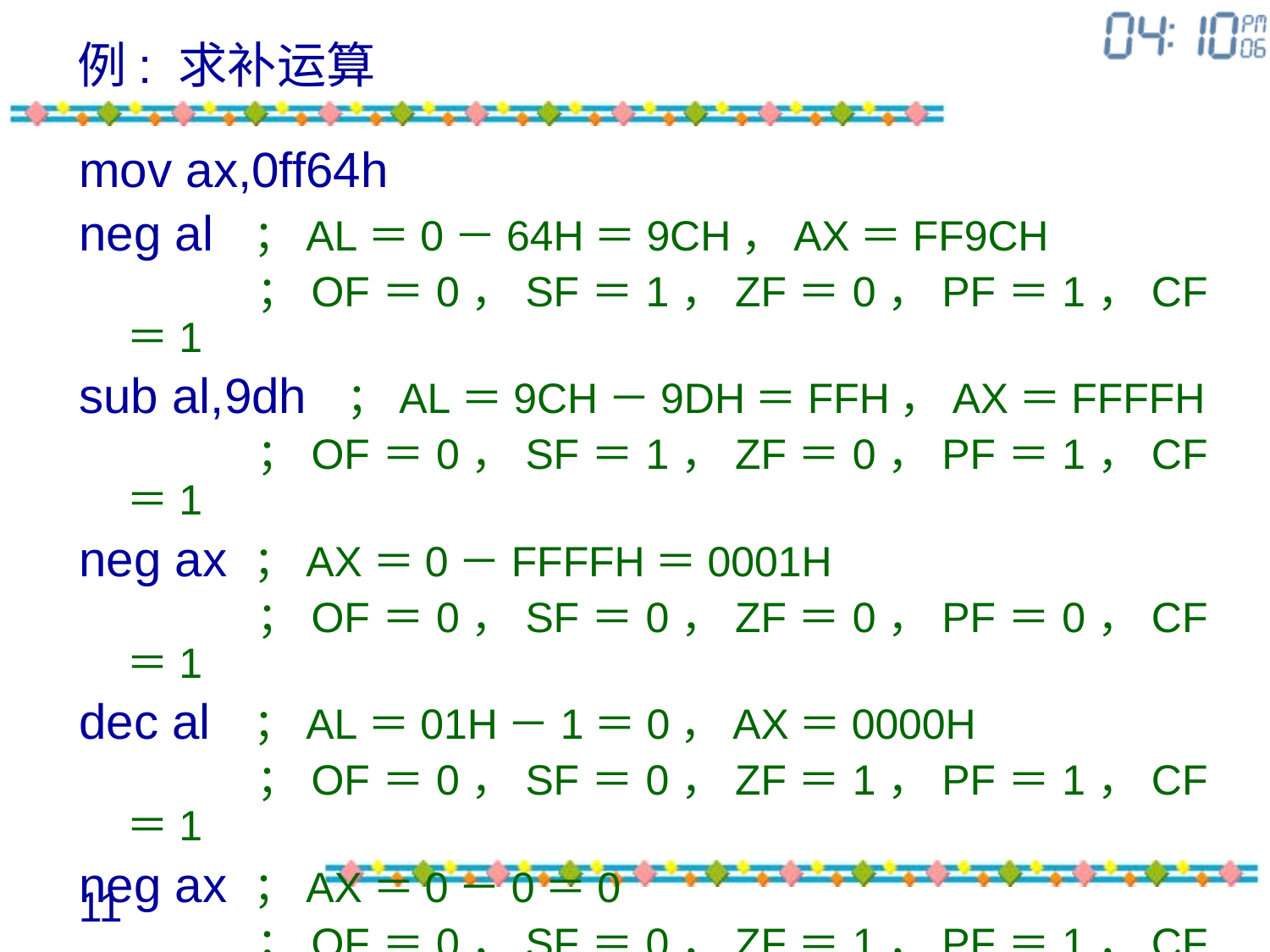

# 例: 求补运算
mov ax,0ff64h
neg al	；AL＝0－64H＝9CH，AX＝FF9CH
		；OF＝0，SF＝1，ZF＝0，PF＝1，CF＝1
sub al,9dh  ；AL＝9CH－9DH＝FFH，AX＝FFFFH
		；OF＝0，SF＝1，ZF＝0，PF＝1，CF＝1
neg ax	；AX＝0－FFFFH＝0001H
		；OF＝0，SF＝0，ZF＝0，PF＝0，CF＝1
dec al	；AL＝01H－1＝0，AX＝0000H
		；OF＝0，SF＝0，ZF＝1，PF＝1，CF＝1
neg ax	；AX＝0－0＝0
		；OF＝0，SF＝0，ZF＝1，PF＝1，CF＝0